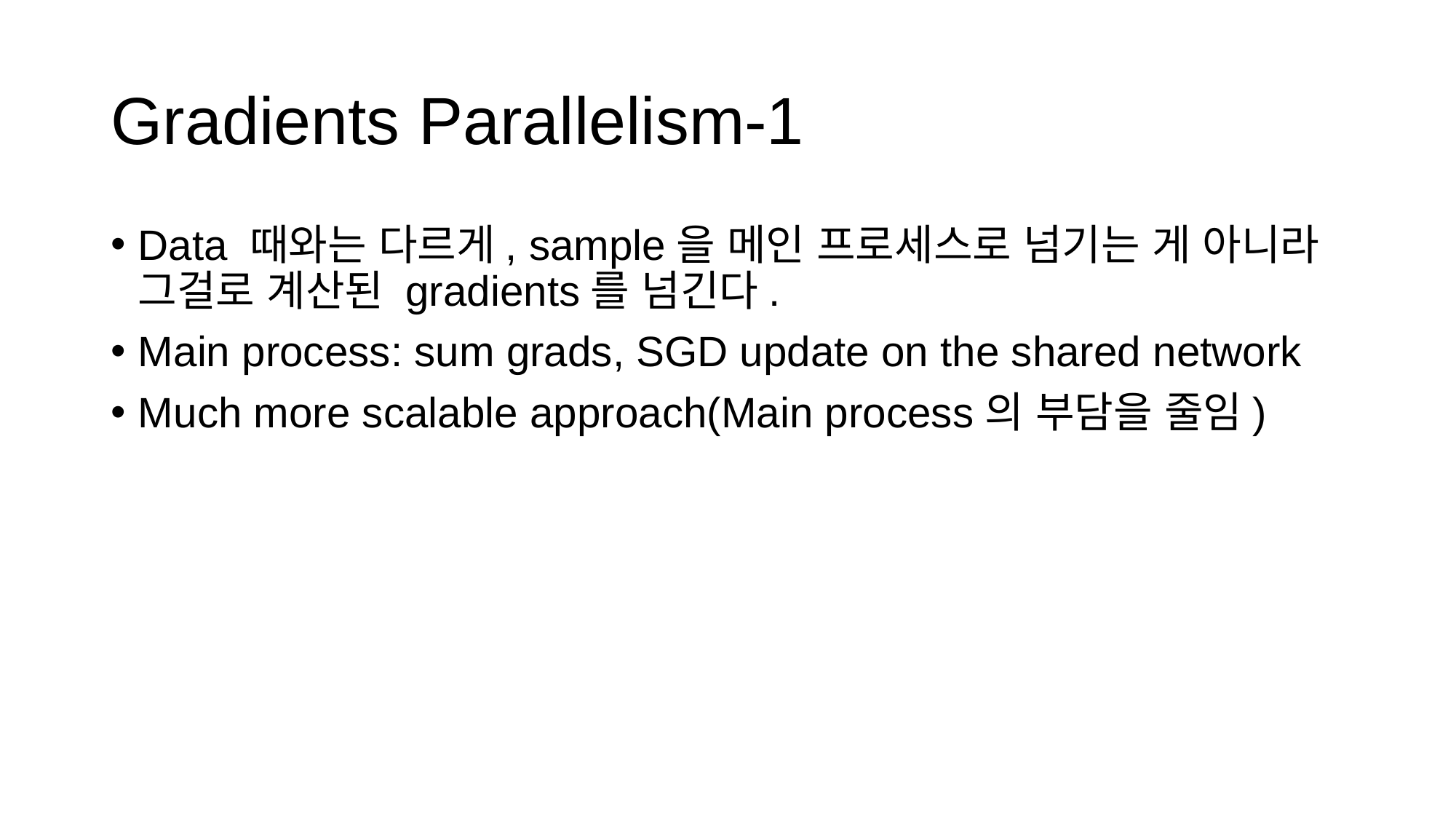

# Gradients Parallelism-1
Data 때와는 다르게, sample을 메인 프로세스로 넘기는 게 아니라 그걸로 계산된 gradients를 넘긴다.
Main process: sum grads, SGD update on the shared network
Much more scalable approach(Main process의 부담을 줄임)